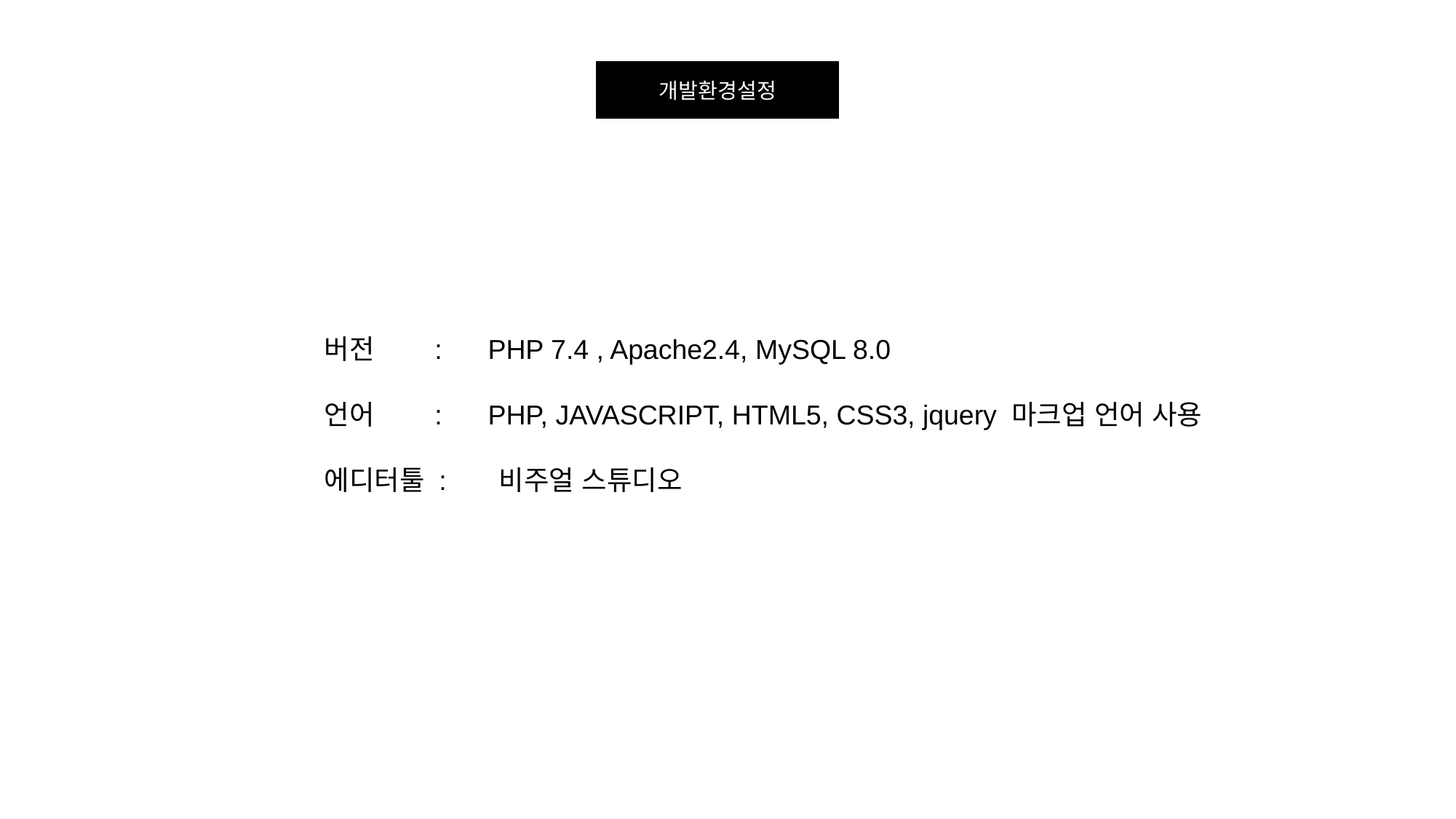

개발환경설정
버전       :      PHP 7.4 , Apache2.4, MySQL 8.0
언어       :      PHP, JAVASCRIPT, HTML5, CSS3, jquery 마크업 언어 사용
에디터툴 :      비주얼 스튜디오